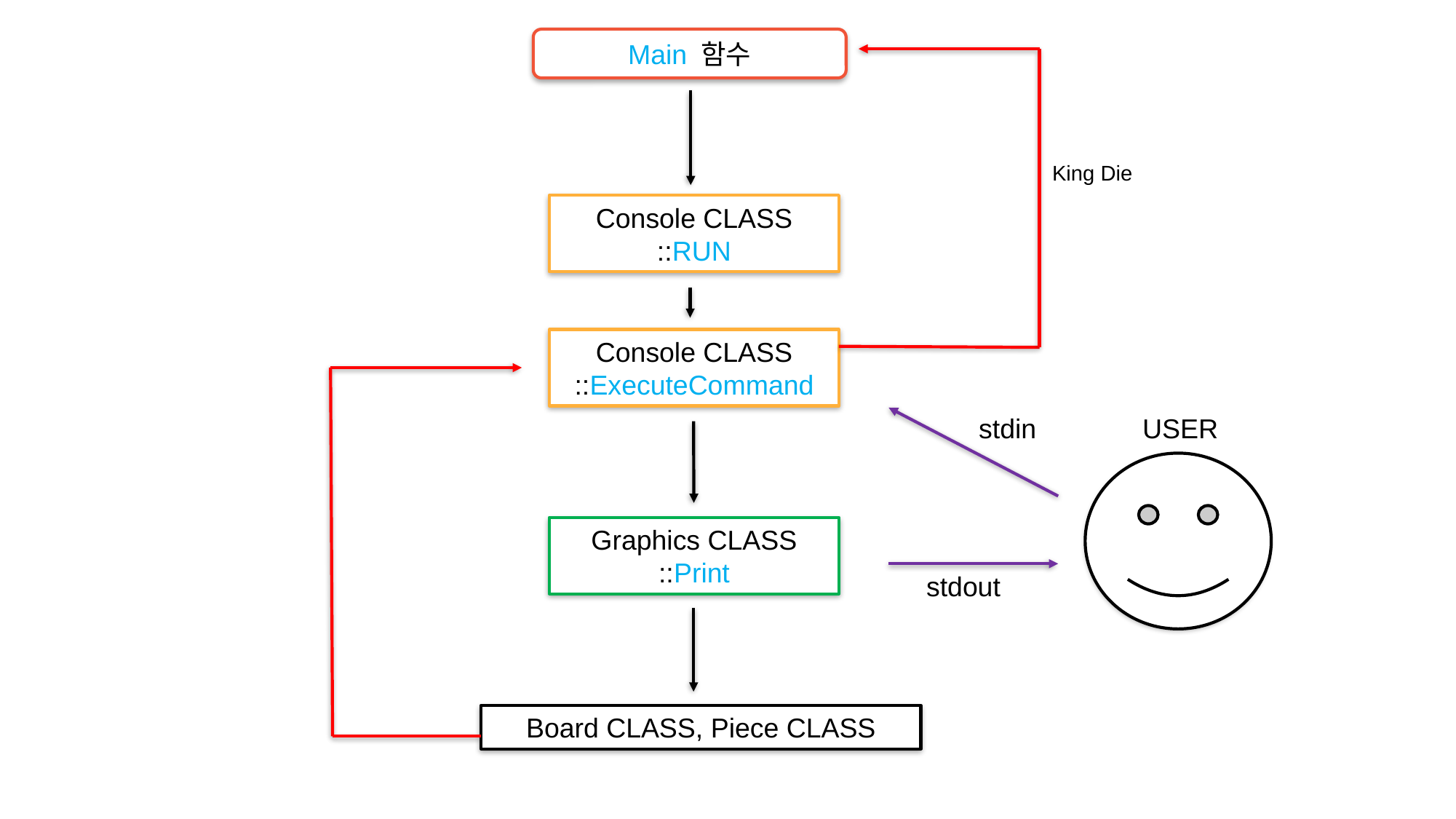

Main 함수

King Die
Console CLASS
::RUN

Console CLASS
::ExecuteCommand

stdin
USER

Graphics CLASS
::Print

stdout

Board CLASS, Piece CLASS